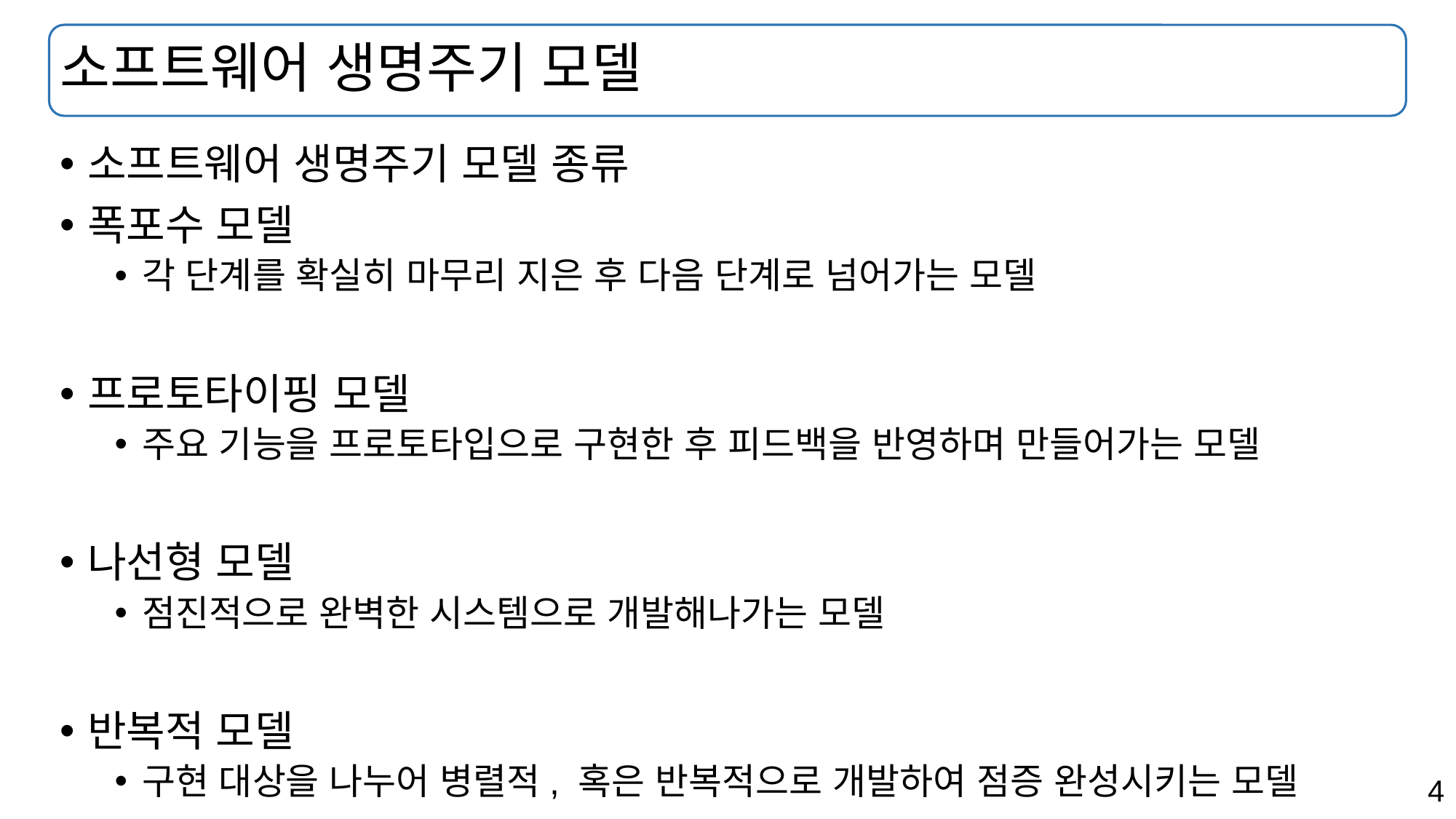

# 소프트웨어 생명주기 모델
소프트웨어 생명주기 모델 종류
폭포수 모델
각 단계를 확실히 마무리 지은 후 다음 단계로 넘어가는 모델

프로토타이핑 모델
주요 기능을 프로토타입으로 구현한 후 피드백을 반영하며 만들어가는 모델

나선형 모델
점진적으로 완벽한 시스템으로 개발해나가는 모델

반복적 모델
구현 대상을 나누어 병렬적, 혹은 반복적으로 개발하여 점증 완성시키는 모델